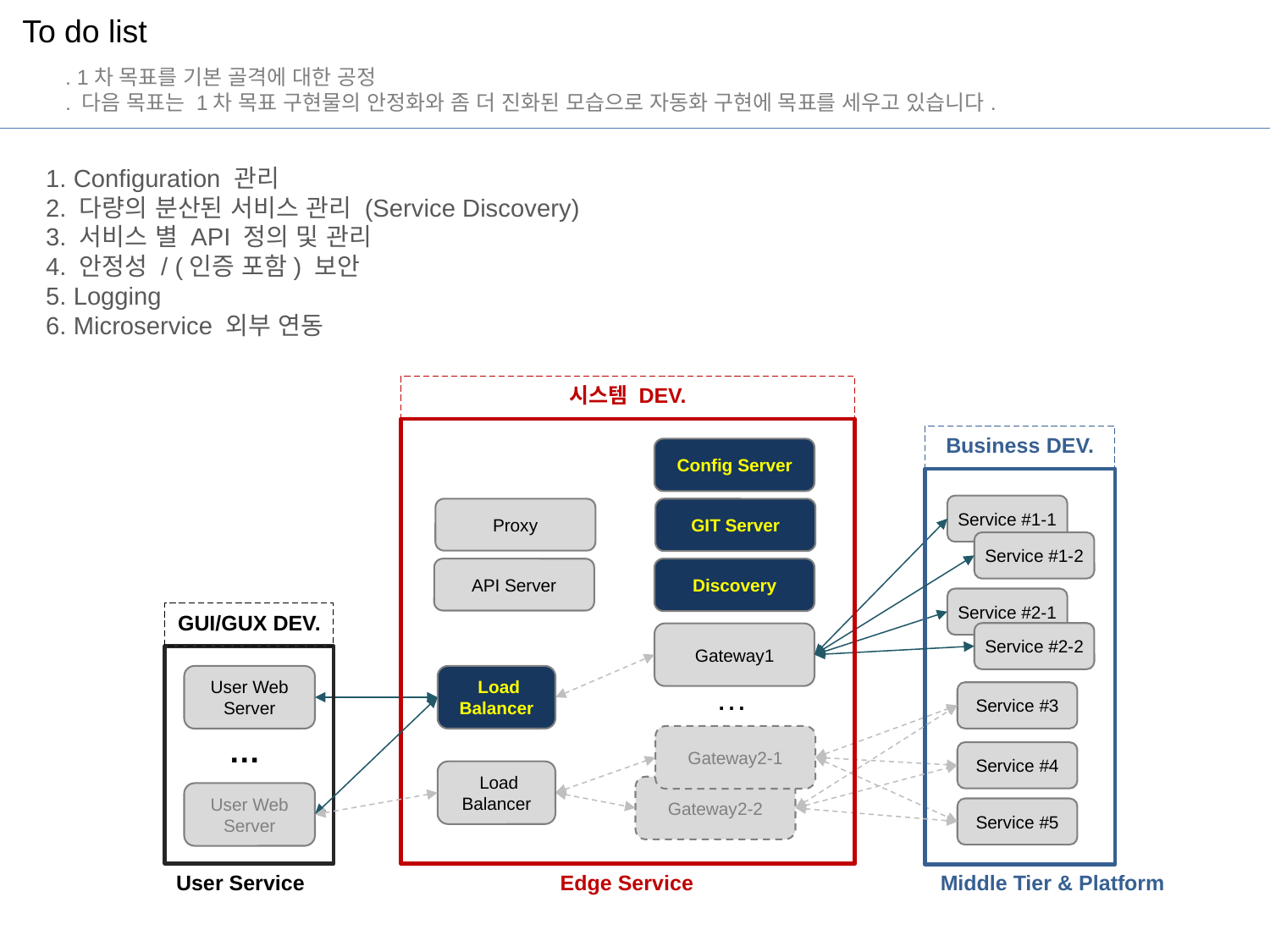

To do list
. 1차 목표를 기본 골격에 대한 공정
. 다음 목표는 1차 목표 구현물의 안정화와 좀 더 진화된 모습으로 자동화 구현에 목표를 세우고 있습니다.
1. Configuration 관리
2. 다량의 분산된 서비스 관리 (Service Discovery)
3. 서비스 별 API 정의 및 관리
4. 안정성 / (인증 포함) 보안
5. Logging
6. Microservice 외부 연동
시스템 DEV.

Business DEV.
Config Server

Service #1-1
Proxy
GIT Server
Service #1-2
API Server
Discovery
Service #2-1
GUI/GUX DEV.
Service #2-2
Gateway1

User Web
Server
 Load Balancer
…
Service #3
…
Gateway2-1
Service #4
 Load Balancer
Gateway2-2
User Web
Server
Service #5
User Service
Edge Service
Middle Tier & Platform